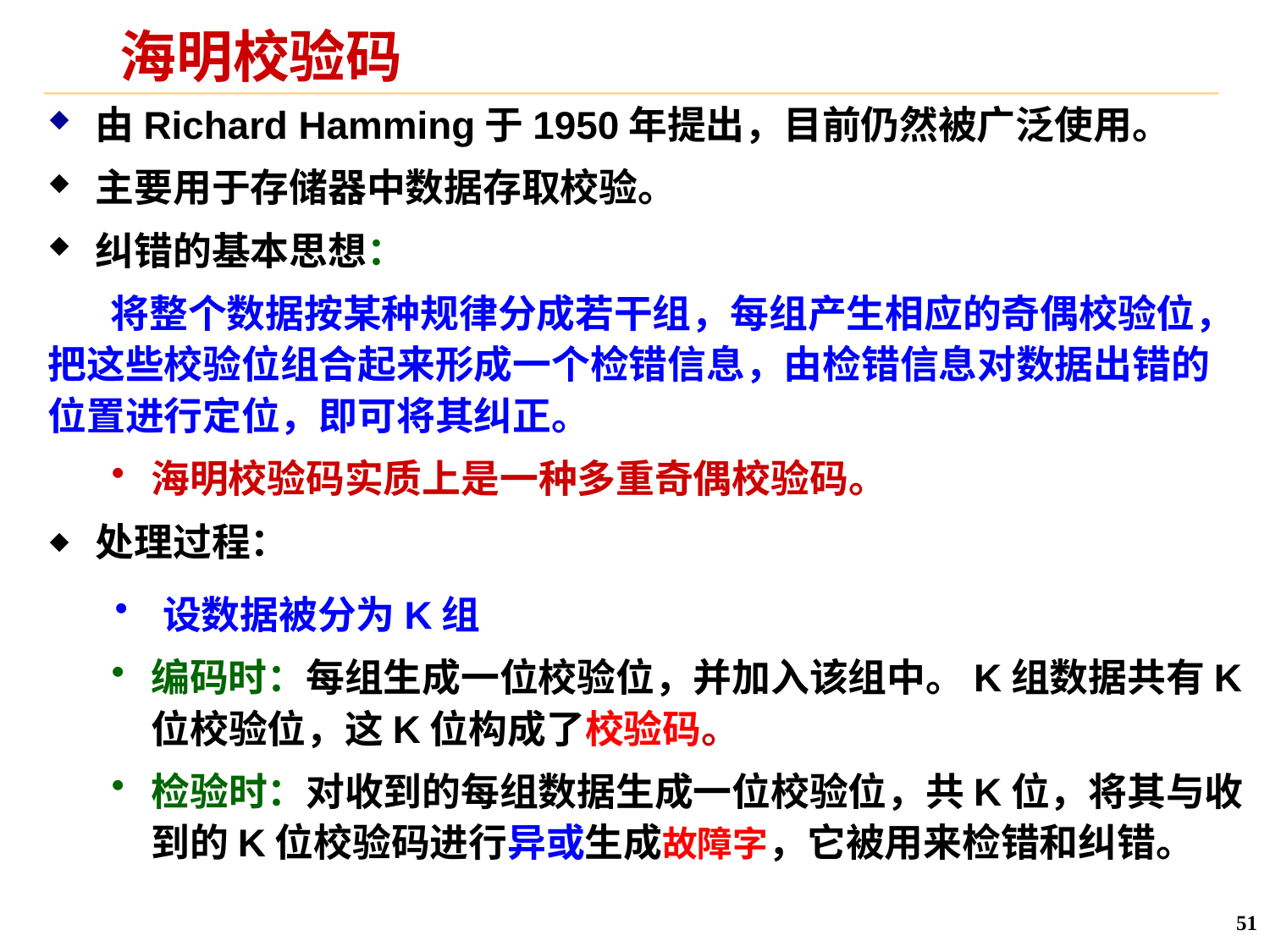

# 海明校验码
由Richard Hamming于1950年提出，目前仍然被广泛使用。
主要用于存储器中数据存取校验。
纠错的基本思想：
      将整个数据按某种规律分成若干组，每组产生相应的奇偶校验位，把这些校验位组合起来形成一个检错信息，由检错信息对数据出错的位置进行定位，即可将其纠正。
海明校验码实质上是一种多重奇偶校验码。
处理过程：
设数据被分为K组
编码时：每组生成一位校验位，并加入该组中。K组数据共有K位校验位，这K位构成了校验码。
检验时：对收到的每组数据生成一位校验位，共K位，将其与收到的K位校验码进行异或生成故障字，它被用来检错和纠错。
51